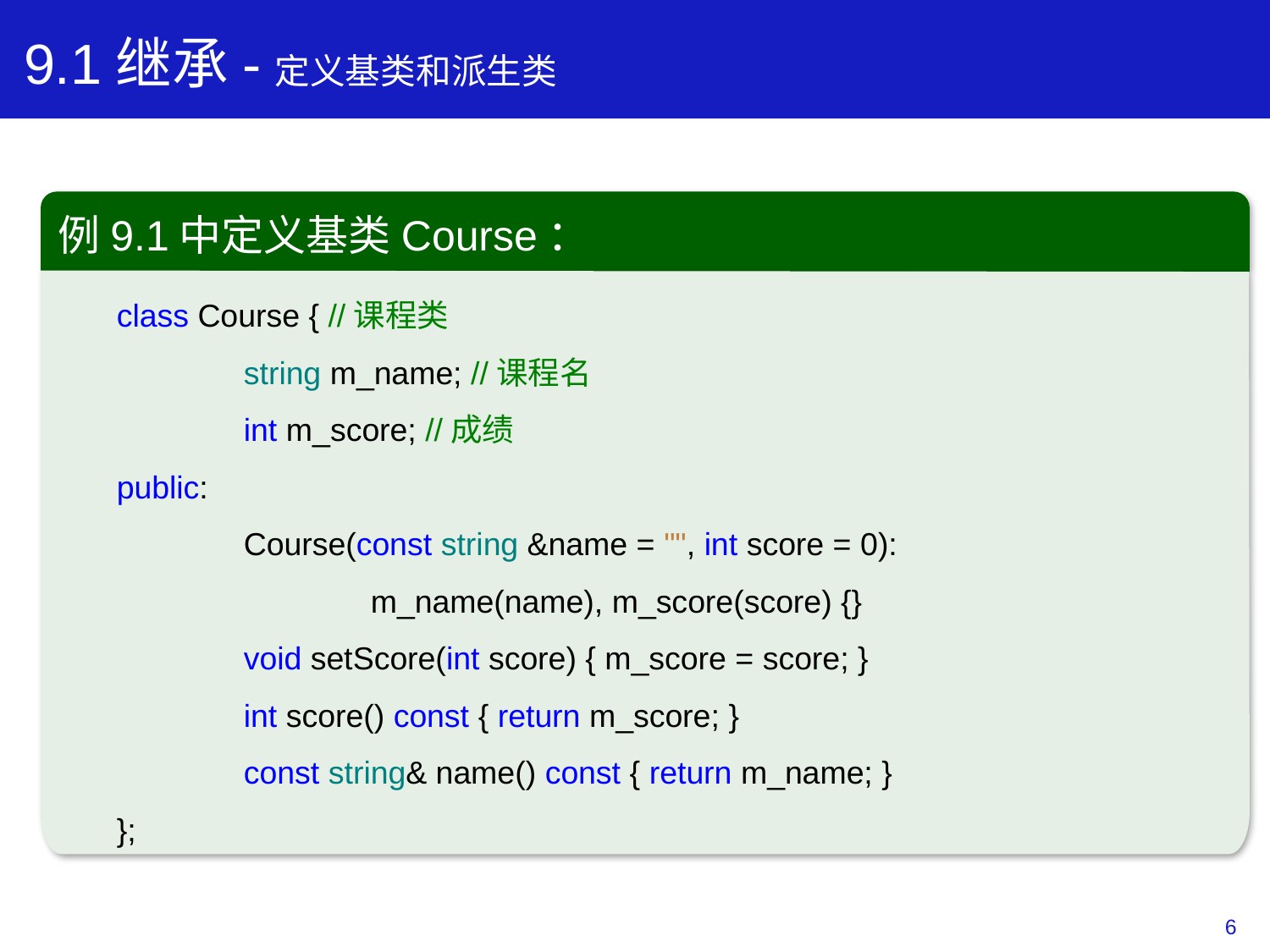

9.1继承-定义基类和派生类
例9.1中定义基类Course：
class Course { //课程类
	string m_name; //课程名
	int m_score; //成绩
public:
	Course(const string &name = "", int score = 0):
		m_name(name), m_score(score) {}
	void setScore(int score) { m_score = score; }
	int score() const { return m_score; }
	const string& name() const { return m_name; }
};
学习目标
6